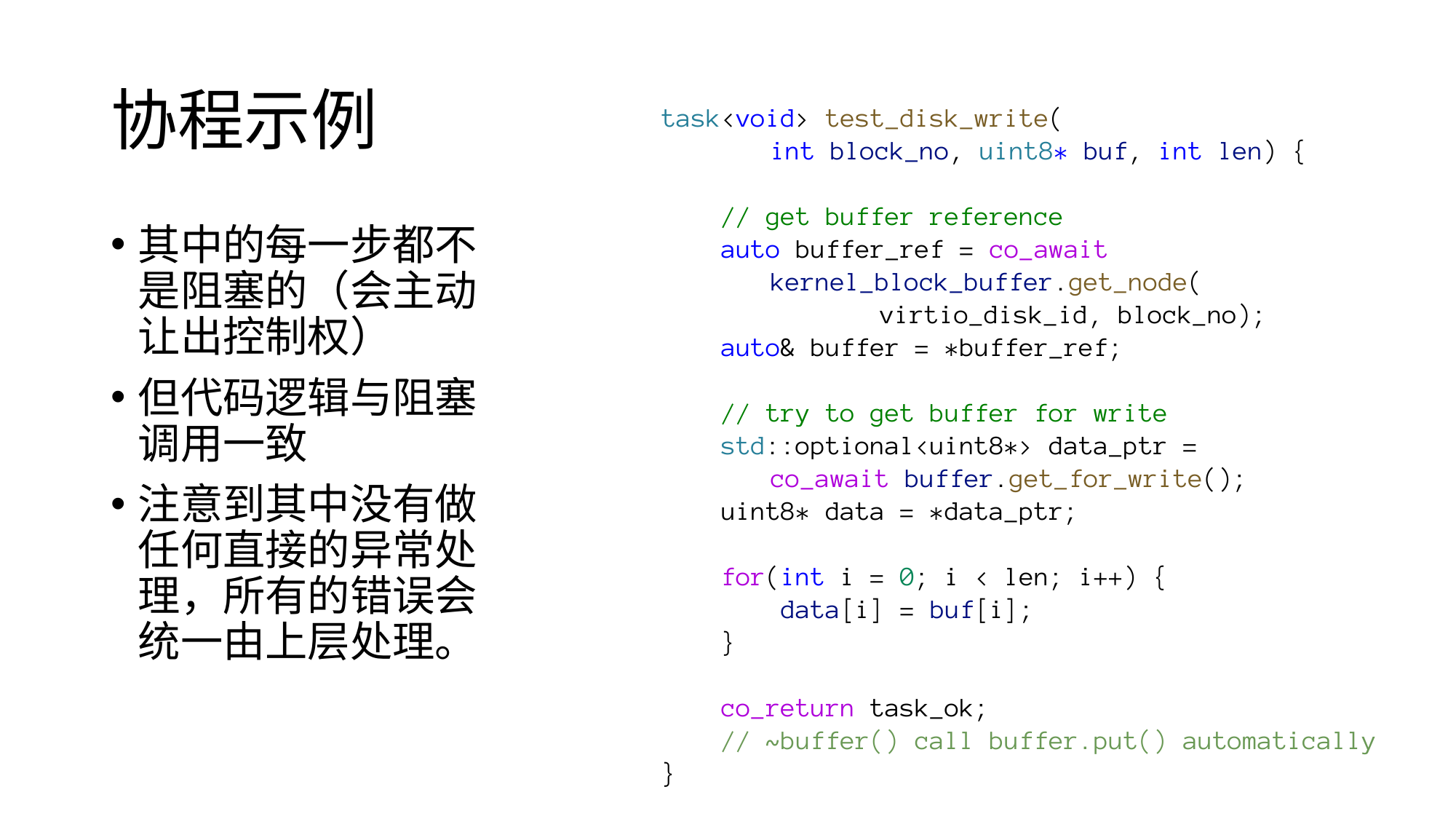

# 协程示例
task<void> test_disk_write(
	int block_no, uint8* buf, int len) {

    // get buffer reference
    auto buffer_ref = co_await
	kernel_block_buffer.get_node(
		virtio_disk_id, block_no);
    auto& buffer = *buffer_ref;
    // try to get buffer for write
    std::optional<uint8*> data_ptr =
	co_await buffer.get_for_write();
    uint8* data = *data_ptr;
    for(int i = 0; i < len; i++) {
        data[i] = buf[i];
    }
    co_return task_ok;
    // ~buffer() call buffer.put() automatically
}

其中的每一步都不是阻塞的（会主动让出控制权）
但代码逻辑与阻塞调用一致
注意到其中没有做任何直接的异常处理，所有的错误会统一由上层处理。